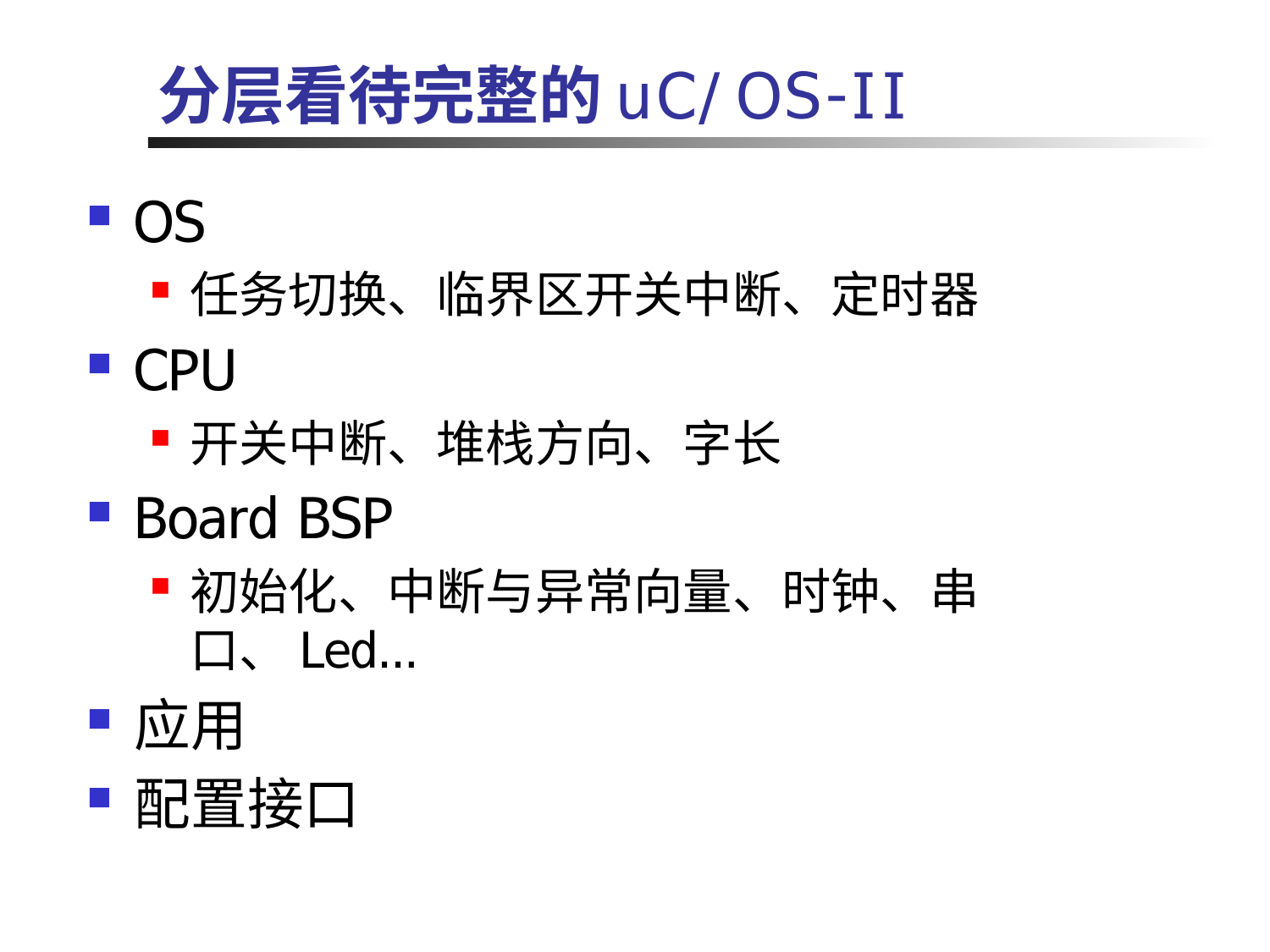

# 分层看待完整的uC/OS-II
OS
任务切换、临界区开关中断、定时器
CPU
开关中断、堆栈方向、字长
Board BSP
初始化、中断与异常向量、时钟、串口、Led…
应用
配置接口